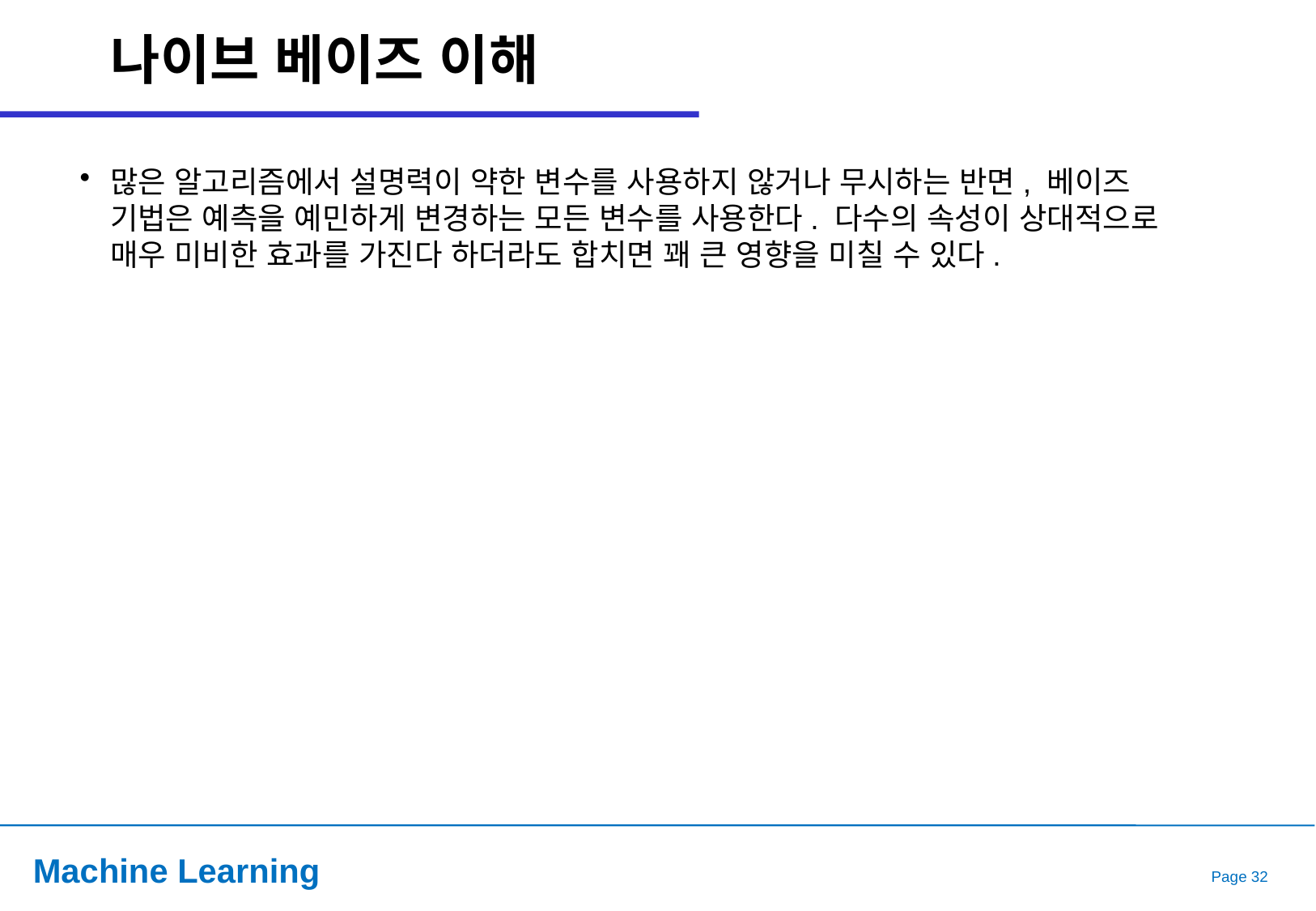

# 나이브 베이즈 이해
많은 알고리즘에서 설명력이 약한 변수를 사용하지 않거나 무시하는 반면, 베이즈 기법은 예측을 예민하게 변경하는 모든 변수를 사용한다. 다수의 속성이 상대적으로 매우 미비한 효과를 가진다 하더라도 합치면 꽤 큰 영향을 미칠 수 있다.

Page 32